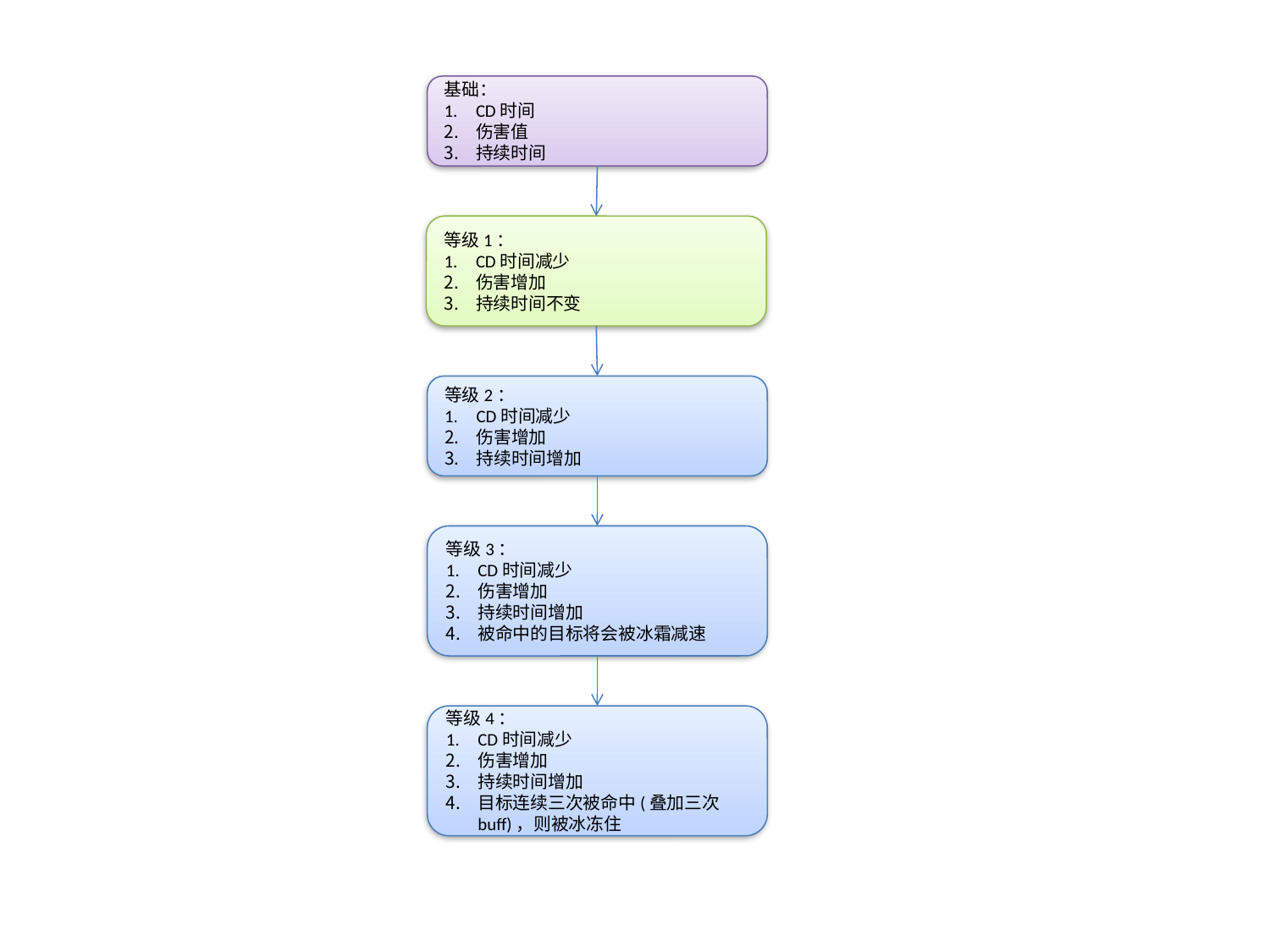

基础：
CD时间
伤害值
持续时间
等级1：
CD时间减少
伤害增加
持续时间不变
等级2：
CD时间减少
伤害增加
持续时间增加
等级3：
CD时间减少
伤害增加
持续时间增加
被命中的目标将会被冰霜减速
等级4：
CD时间减少
伤害增加
持续时间增加
目标连续三次被命中(叠加三次buff)，则被冰冻住